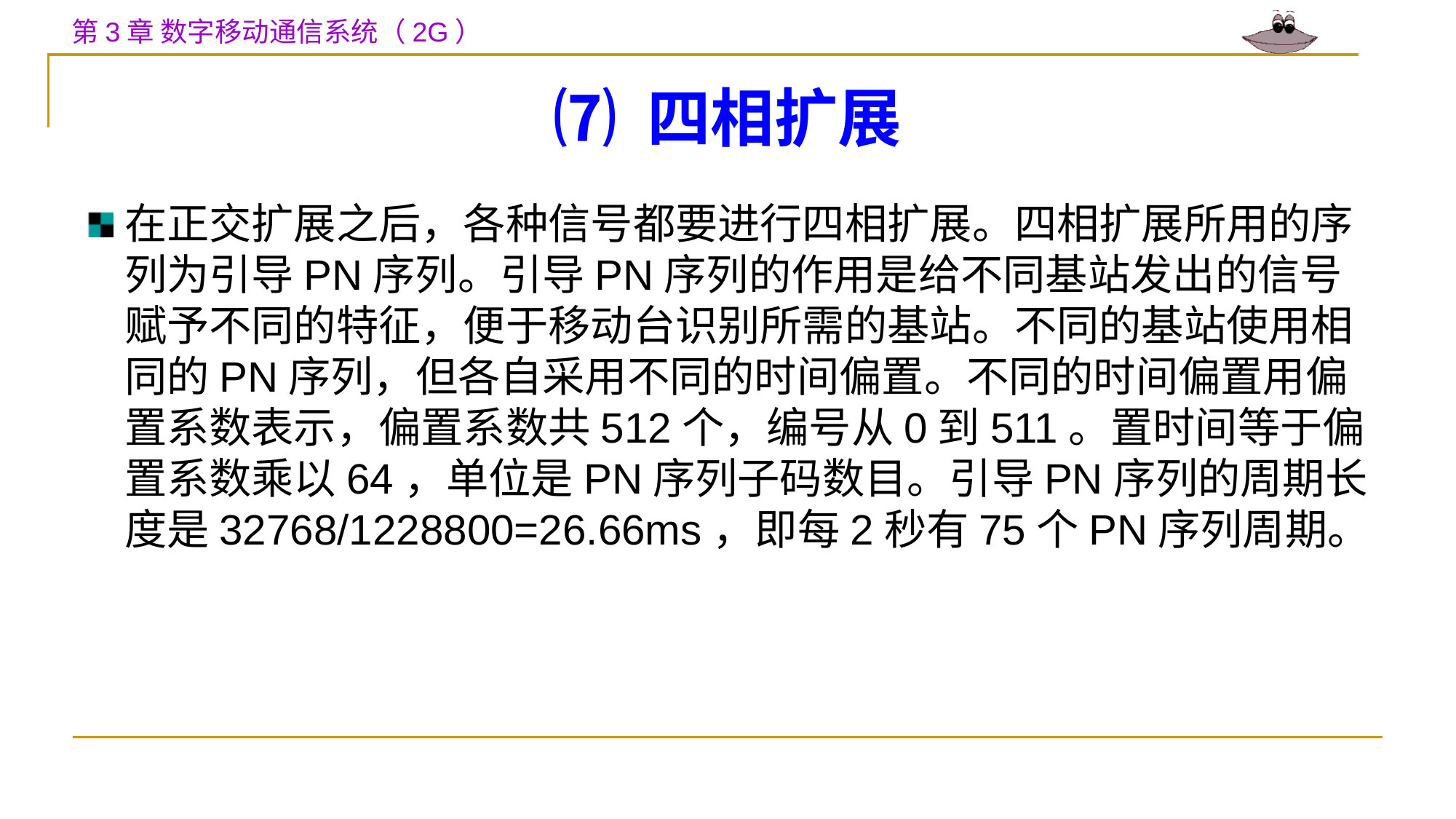

# ⑺ 四相扩展
在正交扩展之后，各种信号都要进行四相扩展。四相扩展所用的序列为引导PN序列。引导PN序列的作用是给不同基站发出的信号赋予不同的特征，便于移动台识别所需的基站。不同的基站使用相同的PN序列，但各自采用不同的时间偏置。不同的时间偏置用偏置系数表示，偏置系数共512个，编号从0到511。置时间等于偏置系数乘以64，单位是PN序列子码数目。引导PN序列的周期长度是32768/1228800=26.66ms，即每2秒有75个PN序列周期。